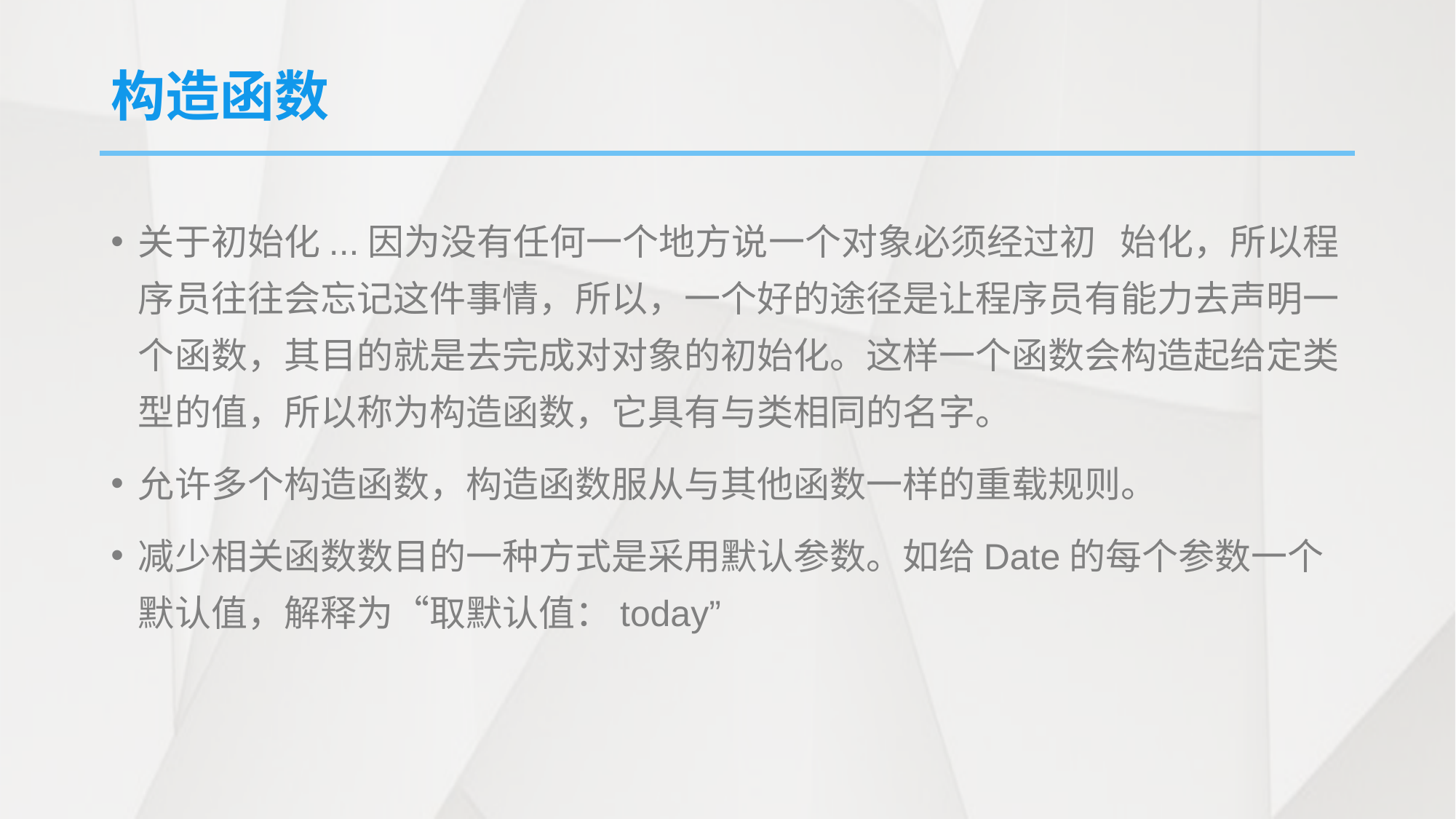

# 构造函数
关于初始化...因为没有任何一个地方说一个对象必须经过初	始化，所以程序员往往会忘记这件事情，所以，一个好的途径是让程序员有能力去声明一个函数，其目的就是去完成对对象的初始化。这样一个函数会构造起给定类型的值，所以称为构造函数，它具有与类相同的名字。
允许多个构造函数，构造函数服从与其他函数一样的重载规则。
减少相关函数数目的一种方式是采用默认参数。如给Date的每个参数一个默认值，解释为“取默认值：today”